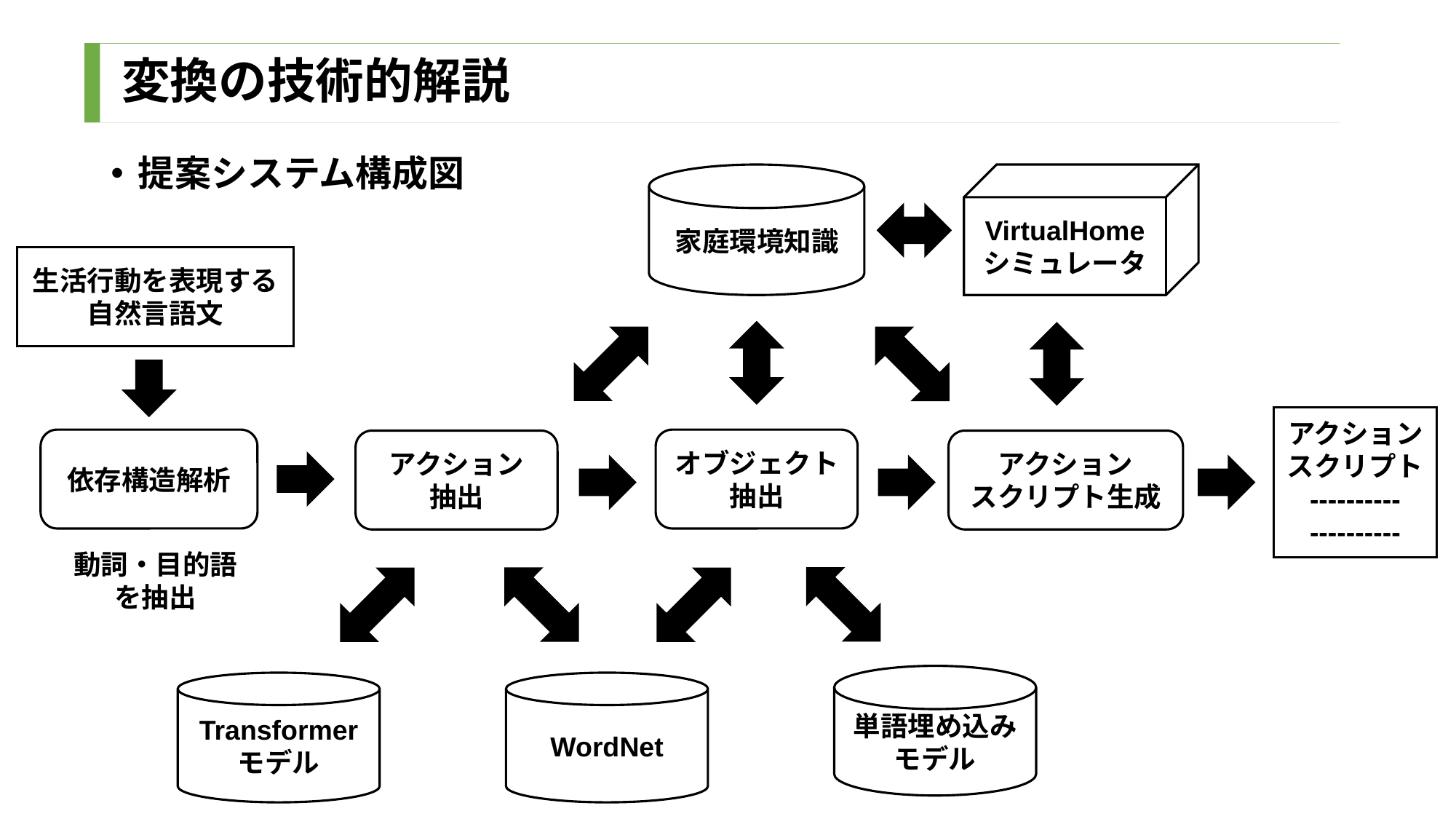

# 変換の技術的解説
提案システム構成図
家庭環境知識
VirtualHome
シミュレータ
生活行動を表現する
自然言語文

アクションスクリプト
----------
----------
依存構造解析
オブジェクト
抽出
アクション
抽出
アクション
スクリプト生成

動詞・目的語
を抽出

単語埋め込み
モデル
Transformer モデル
WordNet